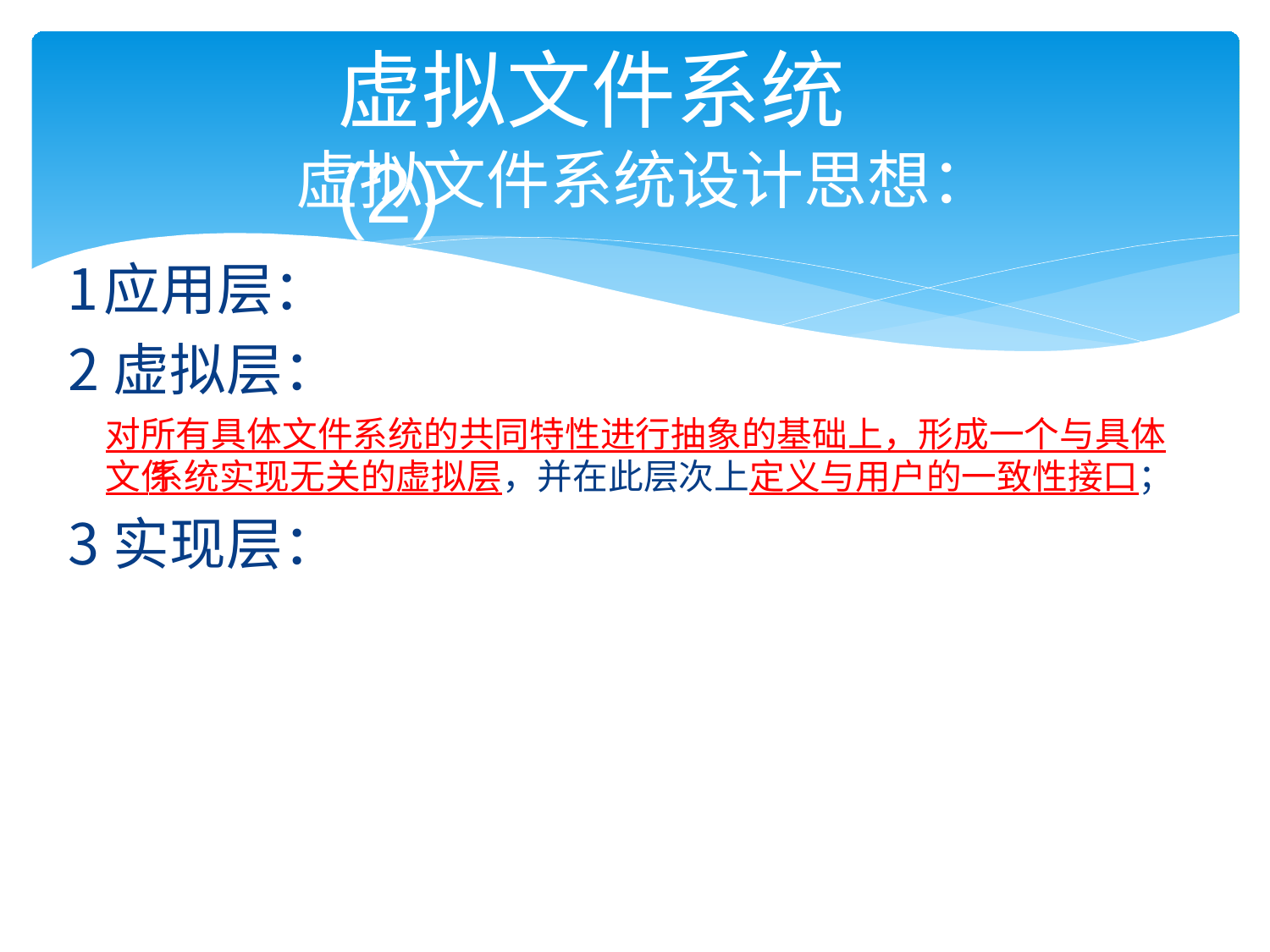

# 虚拟文件系统(2)
虚拟文件系统设计思想：
应用层：
虚拟层：
对所有具体文件系统的共同特性进行抽象的基础上，形成一个与具体文件 系统实现无关的虚拟层，并在此层次上定义与用户的一致性接口；
实现层：